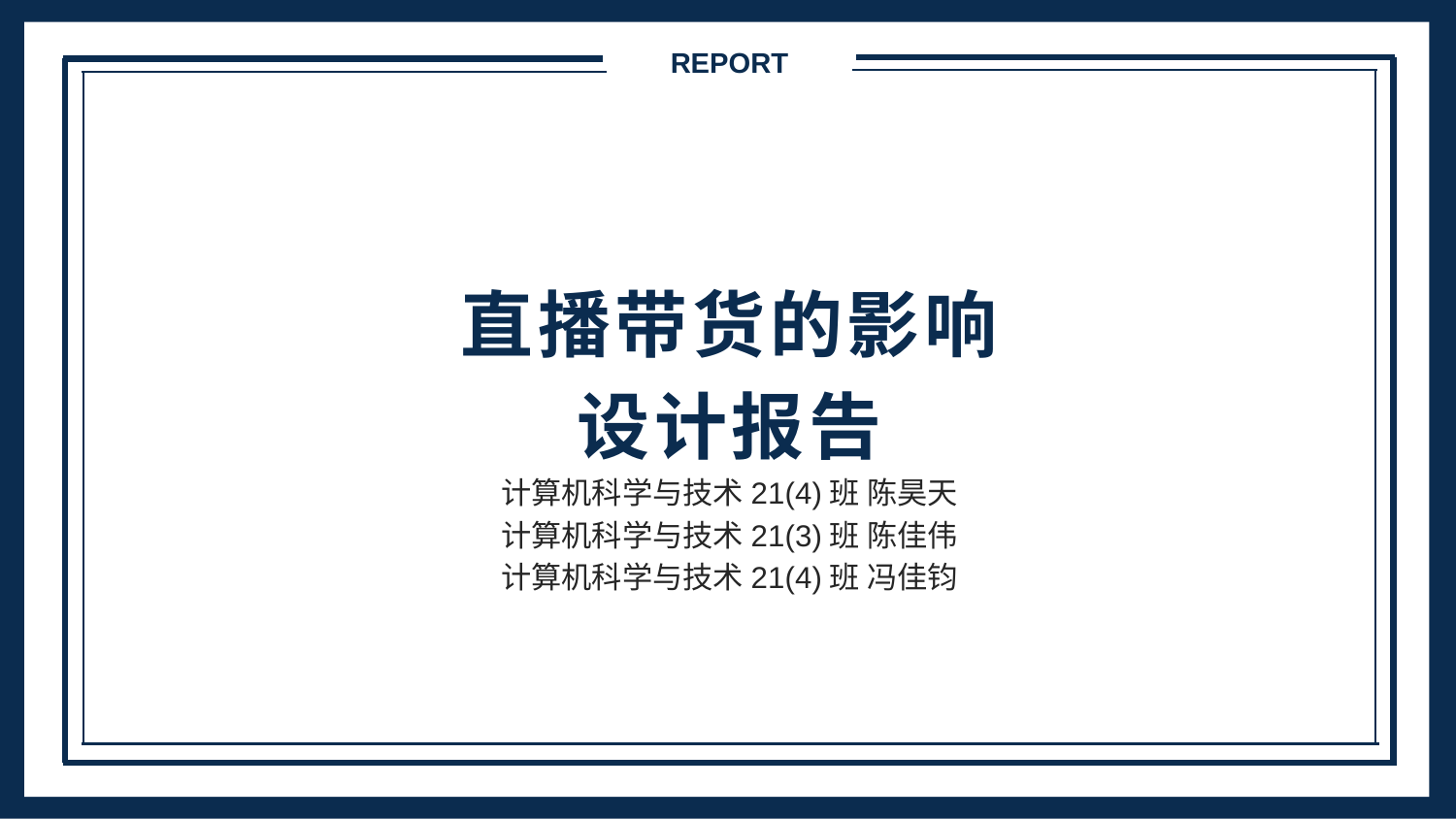

REPORT
直播带货的影响
设计报告
计算机科学与技术21(4)班 陈昊天
计算机科学与技术21(3)班 陈佳伟
计算机科学与技术21(4)班 冯佳钧